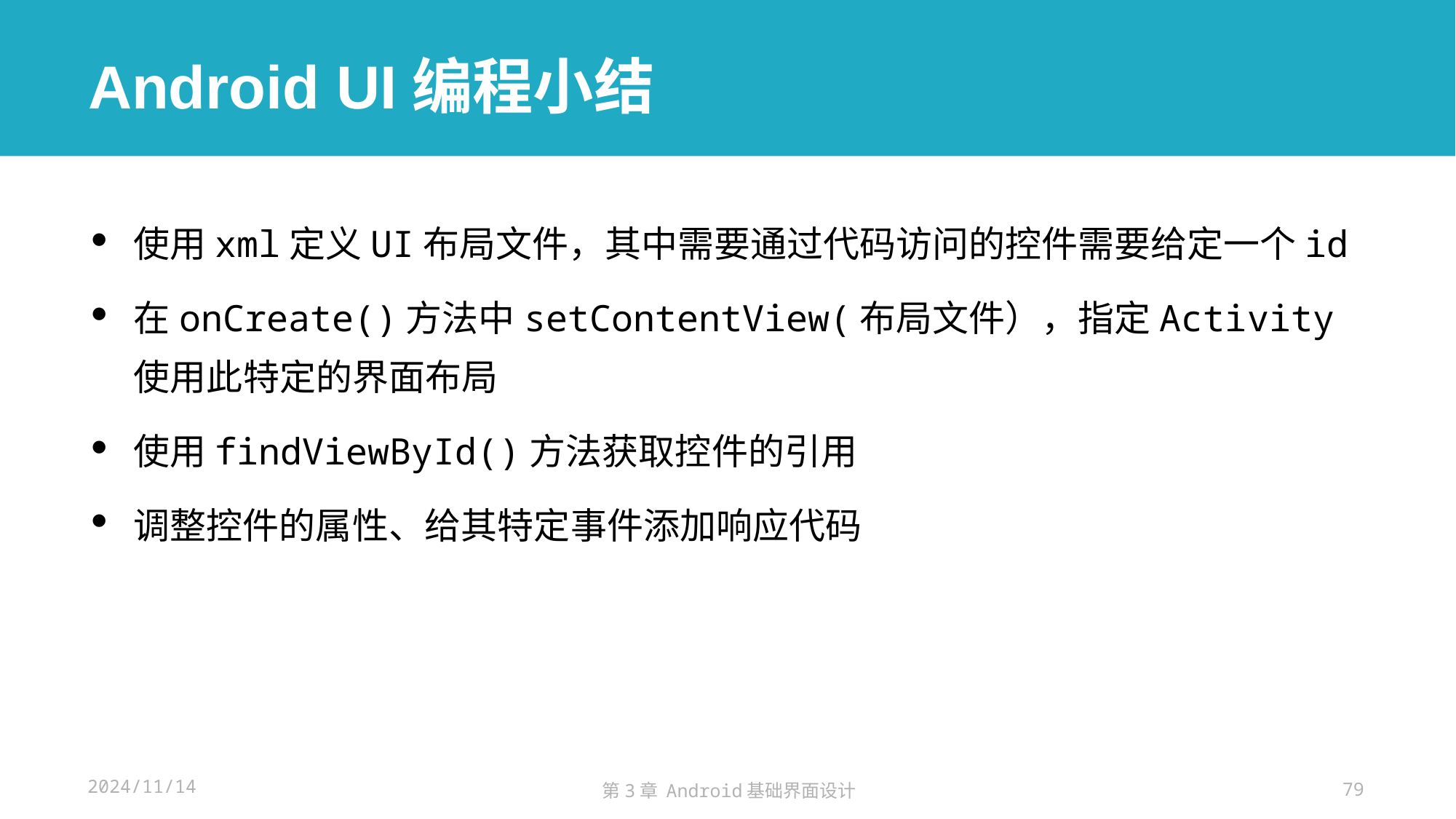

# Android UI编程小结
使用xml定义UI布局文件，其中需要通过代码访问的控件需要给定一个id
在onCreate()方法中setContentView(布局文件），指定Activity使用此特定的界面布局
使用findViewById()方法获取控件的引用
调整控件的属性、给其特定事件添加响应代码
2024/11/14
第3章 Android基础界面设计
79